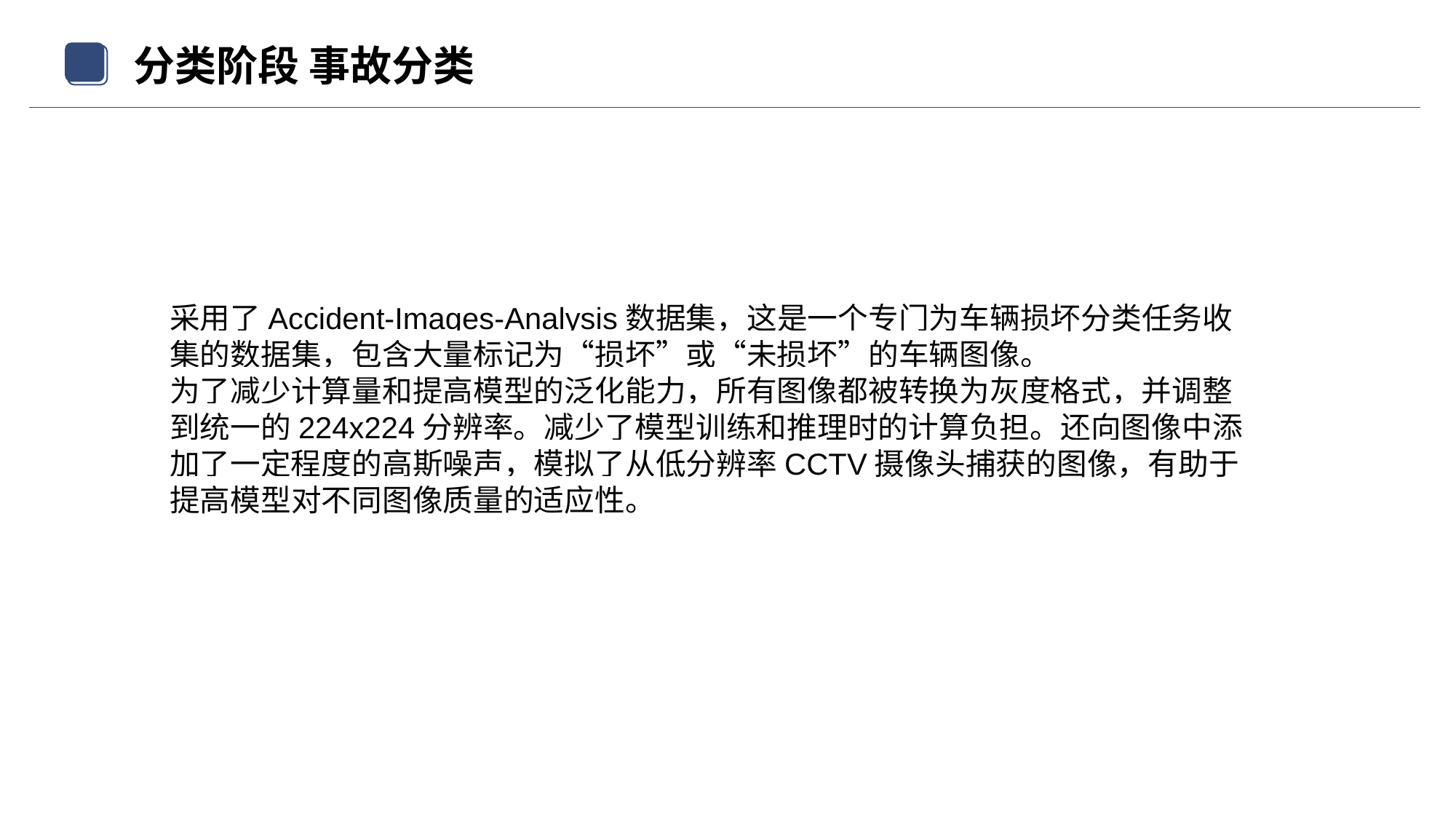

分类阶段 事故分类
采用了Accident-Images-Analysis数据集，这是一个专门为车辆损坏分类任务收集的数据集，包含大量标记为“损坏”或“未损坏”的车辆图像。
为了减少计算量和提高模型的泛化能力，所有图像都被转换为灰度格式，并调整到统一的224x224分辨率。减少了模型训练和推理时的计算负担。还向图像中添加了一定程度的高斯噪声，模拟了从低分辨率CCTV摄像头捕获的图像，有助于提高模型对不同图像质量的适应性。